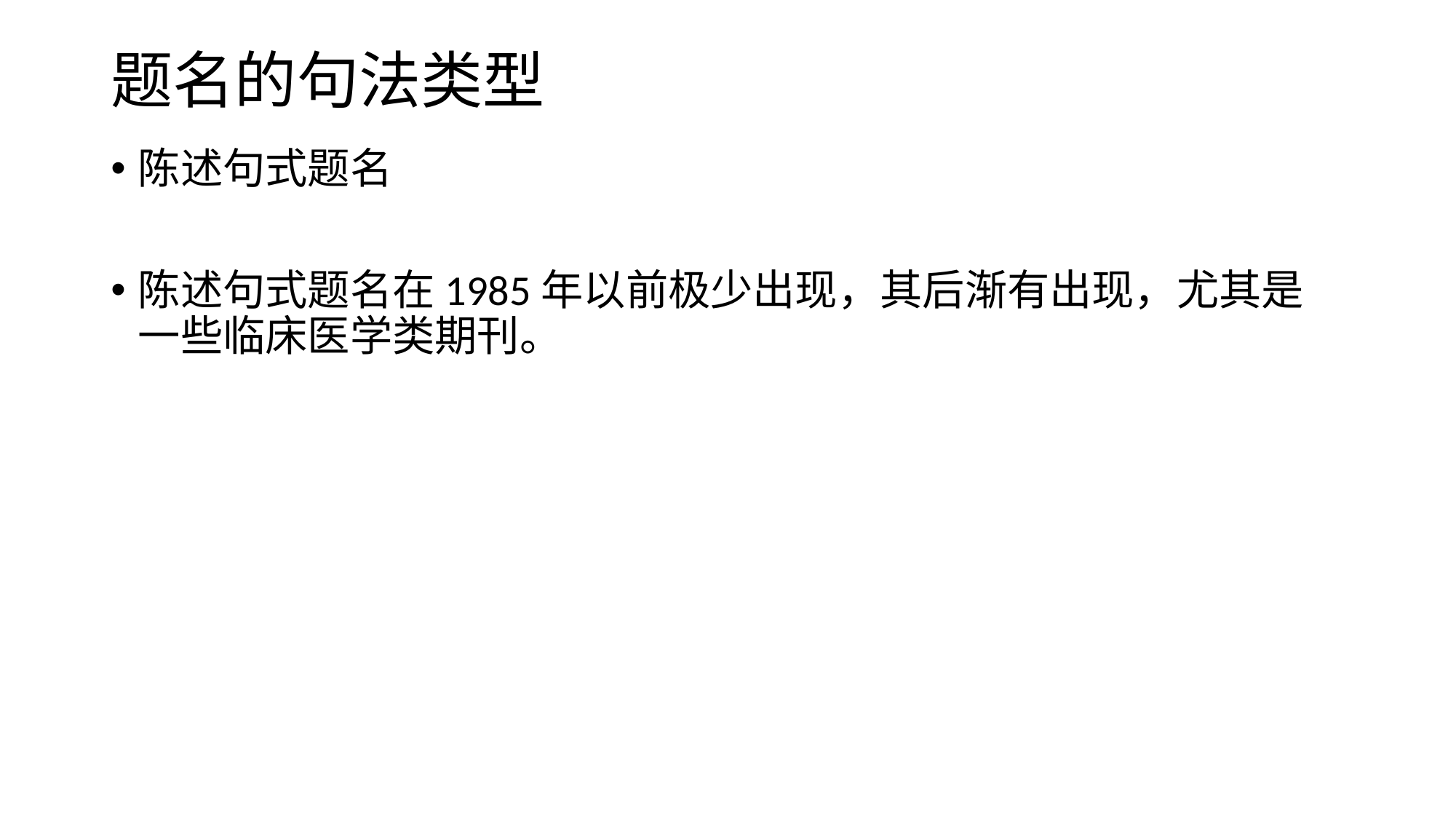

# 题名的句法类型
陈述句式题名

陈述句式题名在1985年以前极少出现，其后渐有出现，尤其是一些临床医学类期刊。